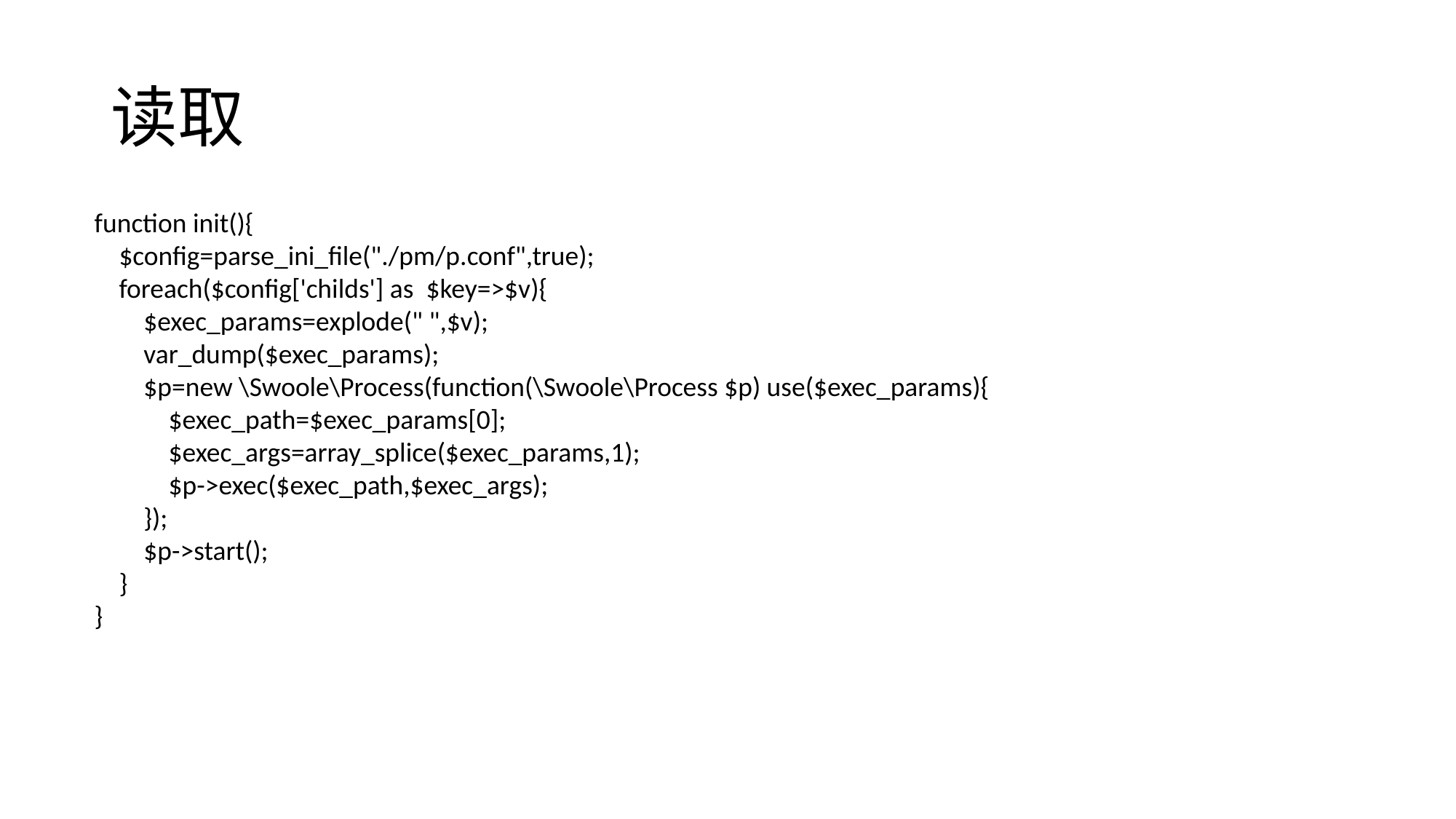

# 读取
function init(){
    $config=parse_ini_file("./pm/p.conf",true);
    foreach($config['childs'] as  $key=>$v){
        $exec_params=explode(" ",$v);
        var_dump($exec_params);
        $p=new \Swoole\Process(function(\Swoole\Process $p) use($exec_params){
            $exec_path=$exec_params[0];
            $exec_args=array_splice($exec_params,1);
            $p->exec($exec_path,$exec_args);
        });
        $p->start();
    }
}